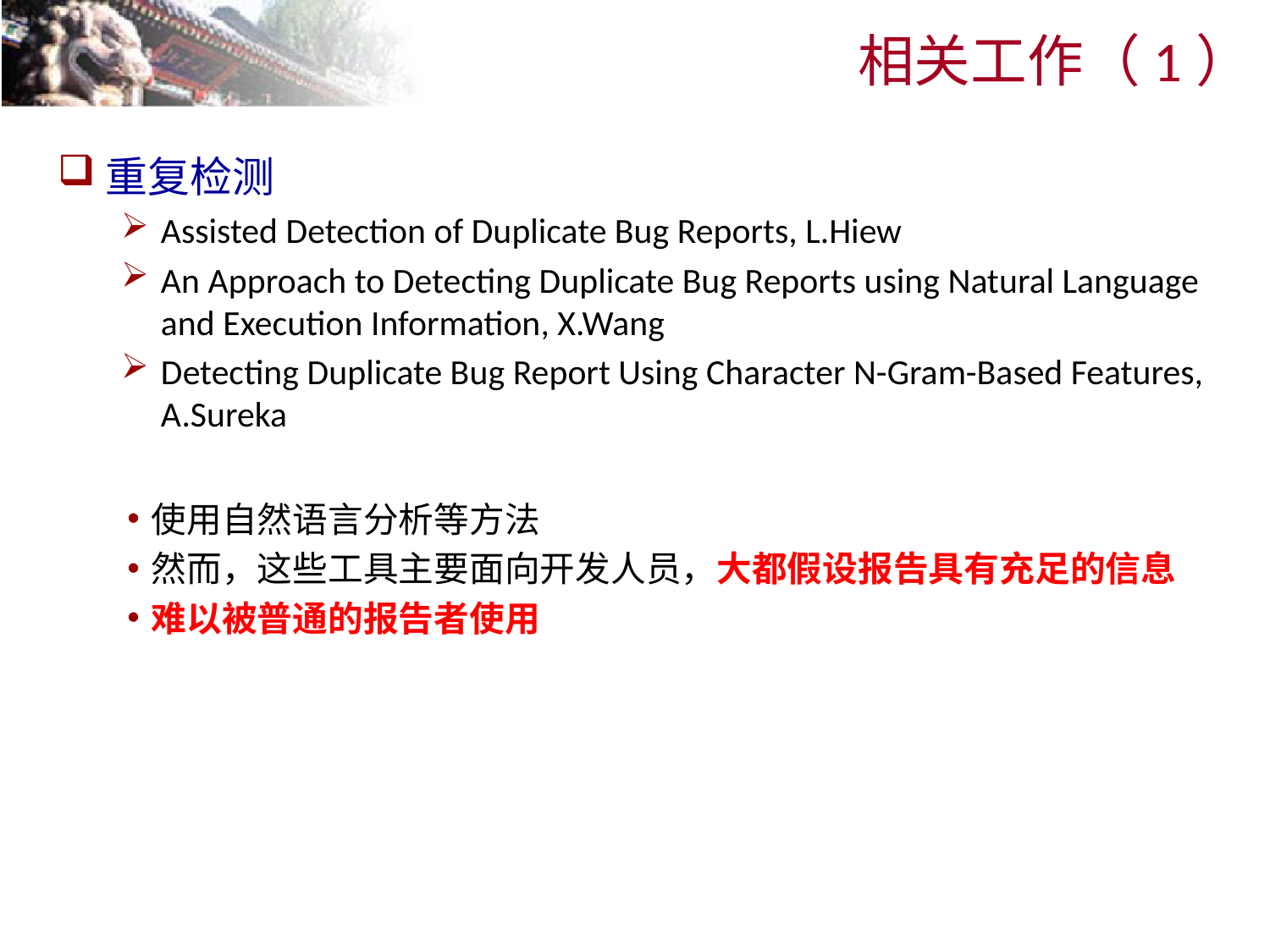

# 相关工作（1）
重复检测
Assisted Detection of Duplicate Bug Reports, L.Hiew
An Approach to Detecting Duplicate Bug Reports using Natural Language and Execution Information, X.Wang
Detecting Duplicate Bug Report Using Character N-Gram-Based Features, A.Sureka
使用自然语言分析等方法
然而，这些工具主要面向开发人员，大都假设报告具有充足的信息
难以被普通的报告者使用